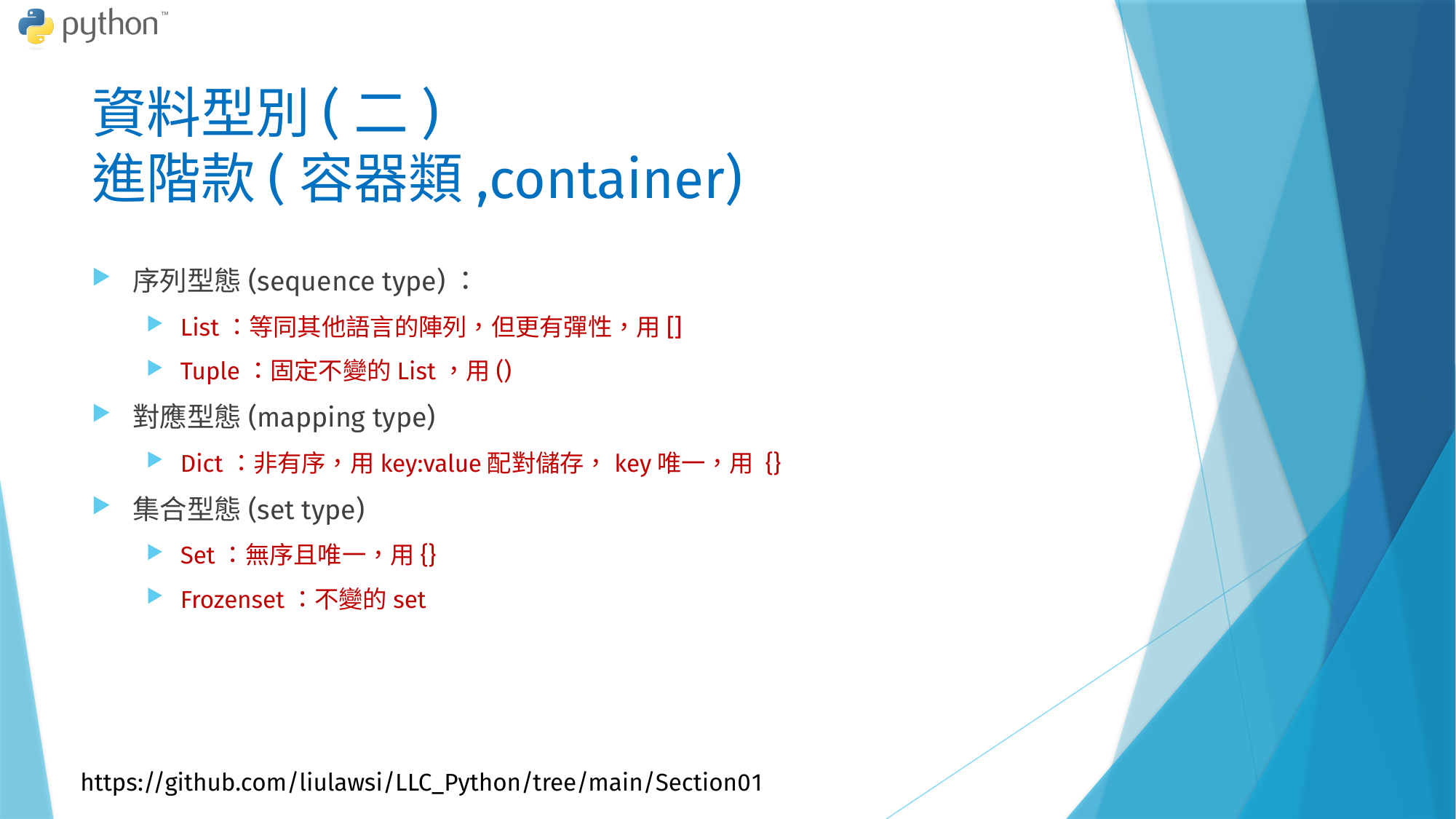

# 資料型別(二) 進階款(容器類,container)
序列型態(sequence type)：
List：等同其他語言的陣列，但更有彈性，用[]
Tuple：固定不變的List，用()
對應型態(mapping type)
Dict：非有序，用key:value配對儲存，key唯一，用 {}
集合型態(set type)
Set：無序且唯一，用{}
Frozenset：不變的set